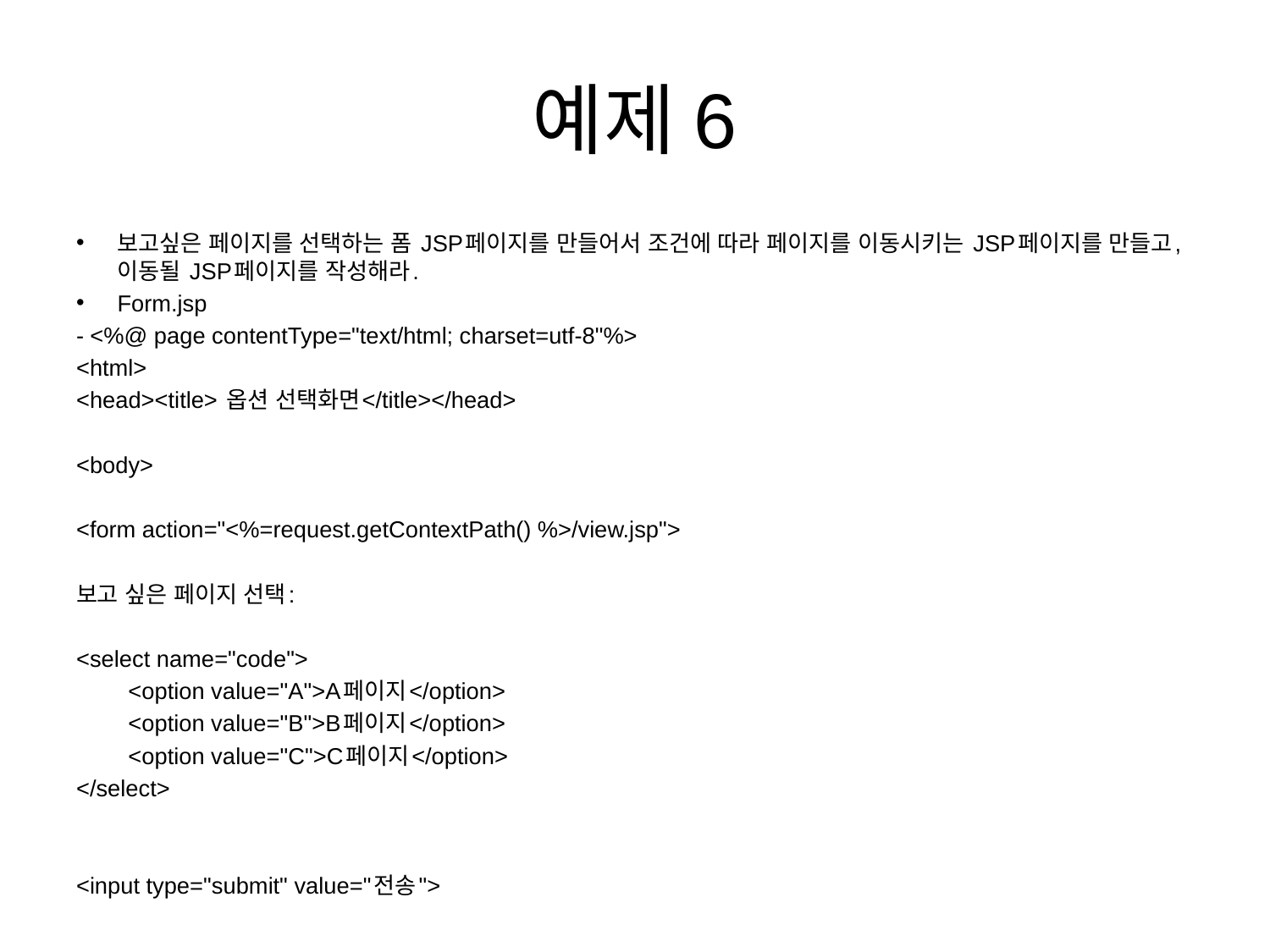

# 예제6
보고싶은 페이지를 선택하는 폼 JSP페이지를 만들어서 조건에 따라 페이지를 이동시키는 JSP페이지를 만들고, 이동될 JSP페이지를 작성해라.
Form.jsp
- <%@ page contentType="text/html; charset=utf-8"%>
<html>
<head><title> 옵션 선택화면</title></head>

<body>

<form action="<%=request.getContextPath() %>/view.jsp">

보고 싶은 페이지 선택:

<select name="code">
	<option value="A">A페이지</option>
	<option value="B">B페이지</option>
	<option value="C">C페이지</option>
</select>

<input type="submit" value="전송">

</form>

</body>
</html>